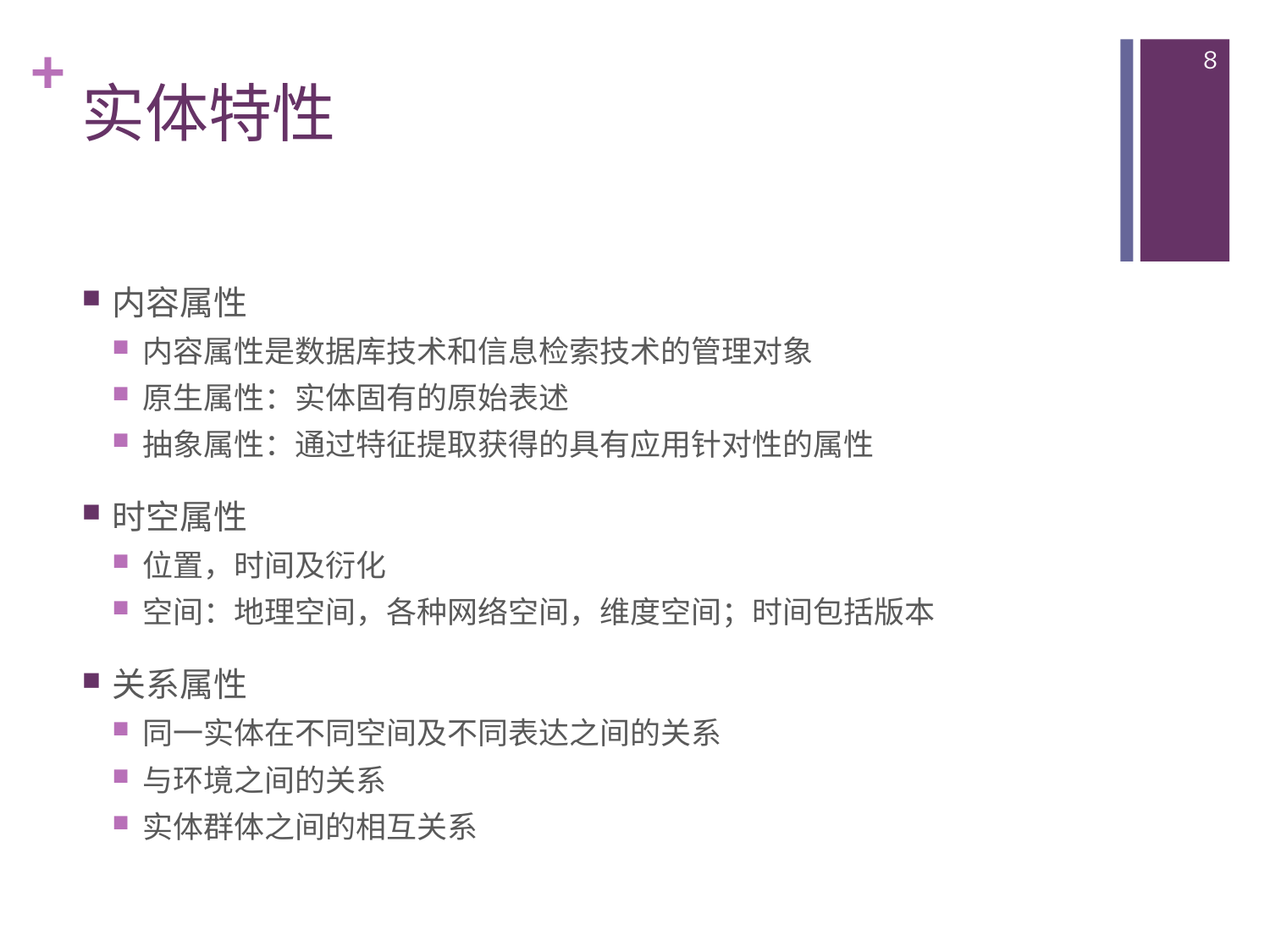

8
# 实体特性
内容属性
内容属性是数据库技术和信息检索技术的管理对象
原生属性：实体固有的原始表述
抽象属性：通过特征提取获得的具有应用针对性的属性
时空属性
位置，时间及衍化
空间：地理空间，各种网络空间，维度空间；时间包括版本
关系属性
同一实体在不同空间及不同表达之间的关系
与环境之间的关系
实体群体之间的相互关系